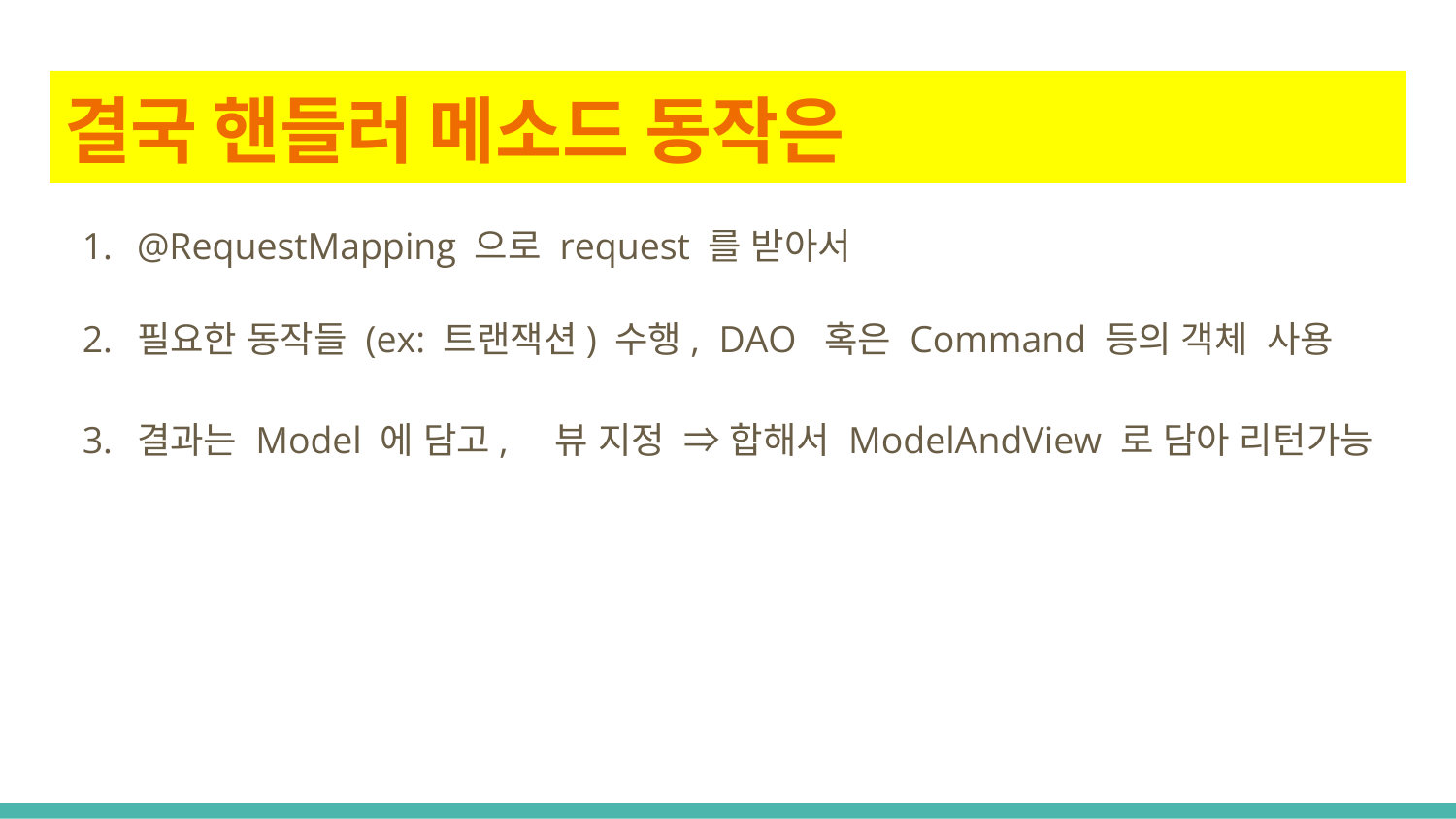

# 결국 핸들러 메소드 동작은
@RequestMapping 으로 request 를 받아서
필요한 동작들 (ex: 트랜잭션) 수행,  DAO  혹은 Command 등의 객체  사용
결과는 Model 에 담고,    뷰 지정  ⇒ 합해서 ModelAndView 로 담아 리턴가능